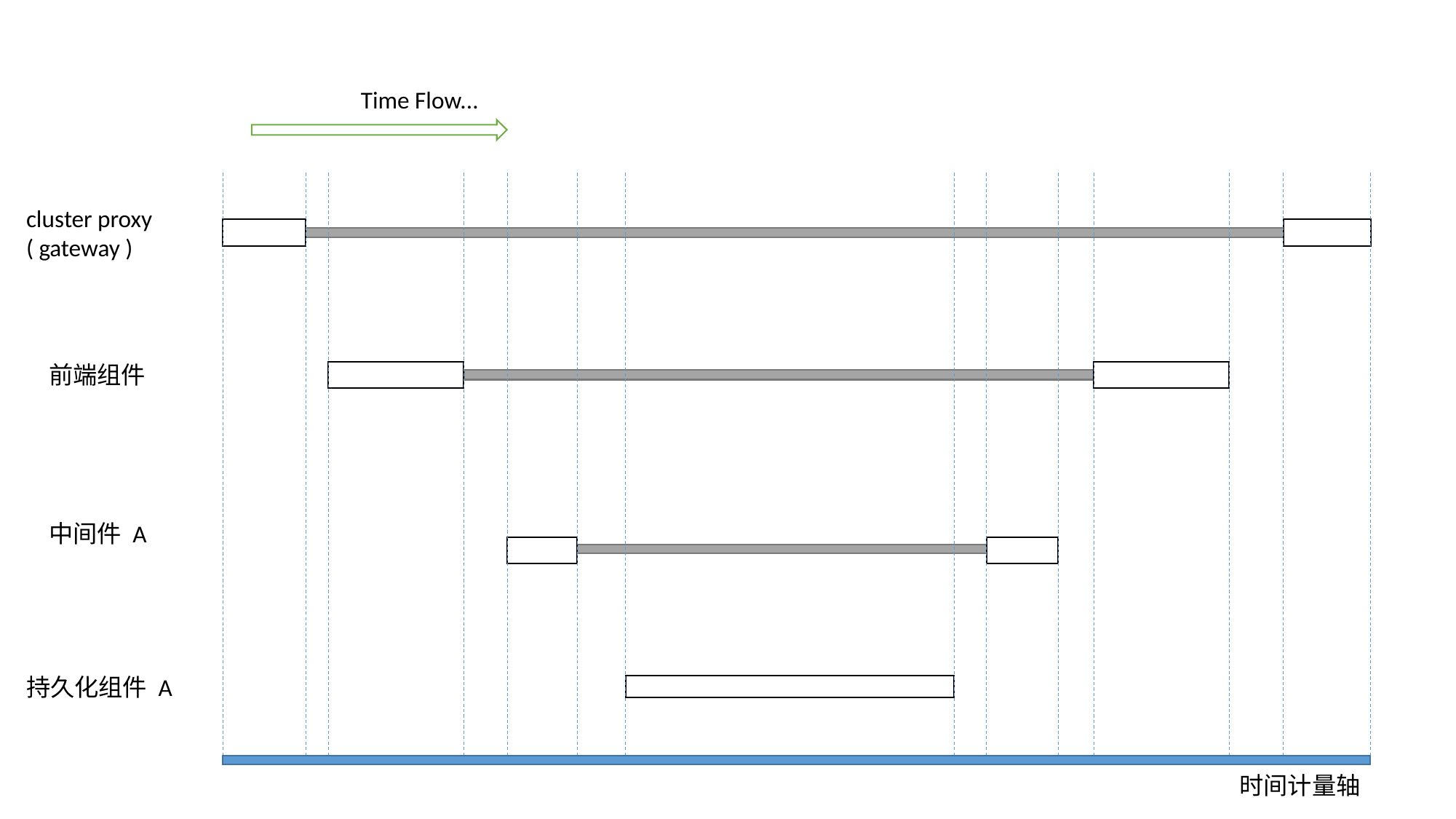

Time Flow...

cluster proxy
( gateway )

前端组件

中间件 A

持久化组件 A

时间计量轴